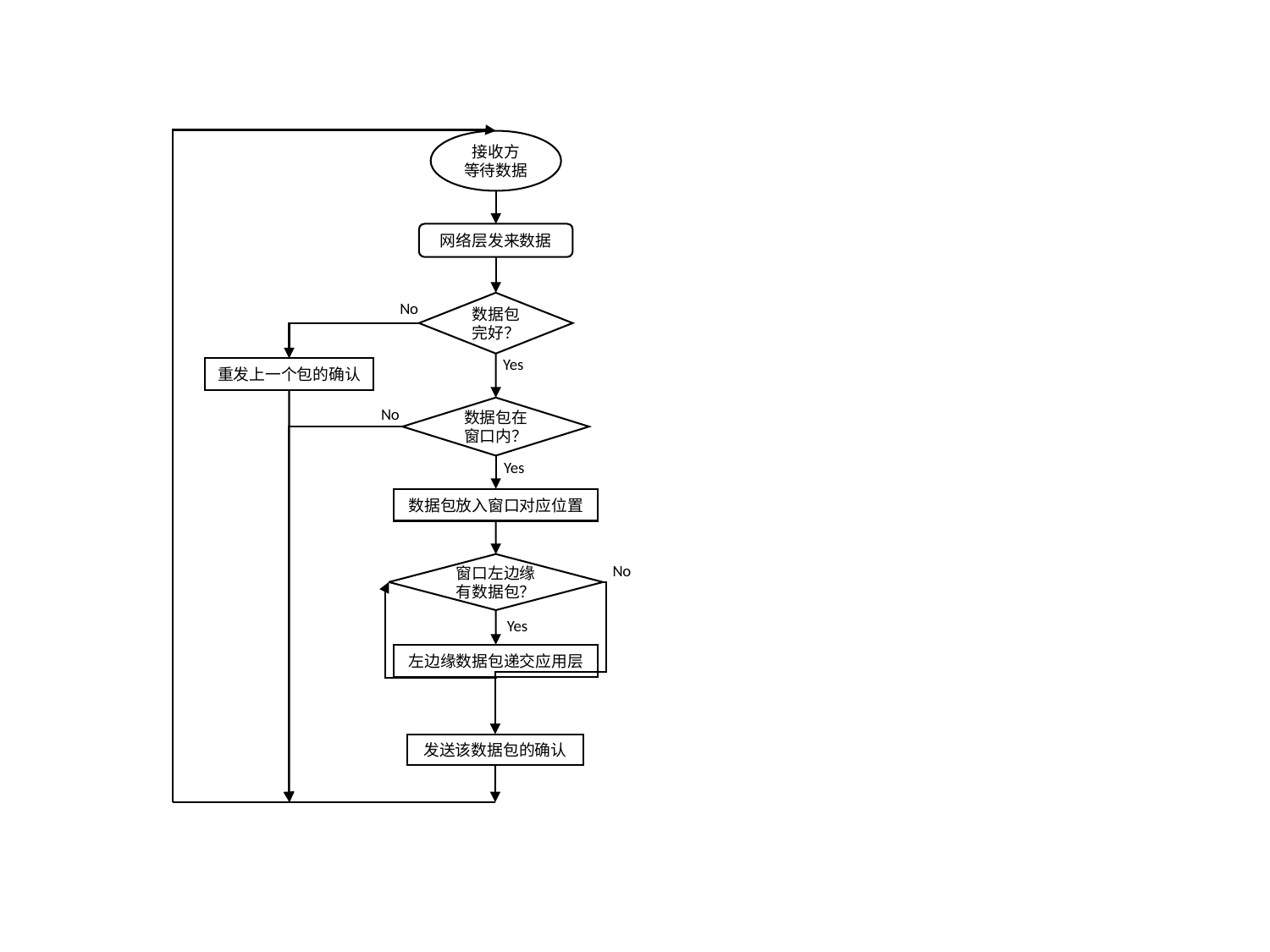

接收方
等待数据
网络层发来数据
No
数据包
完好？
Yes
重发上一个包的确认
数据包在
窗口内？
No
Yes
数据包放入窗口对应位置
窗口左边缘
有数据包？
No
Yes
左边缘数据包递交应用层
发送该数据包的确认